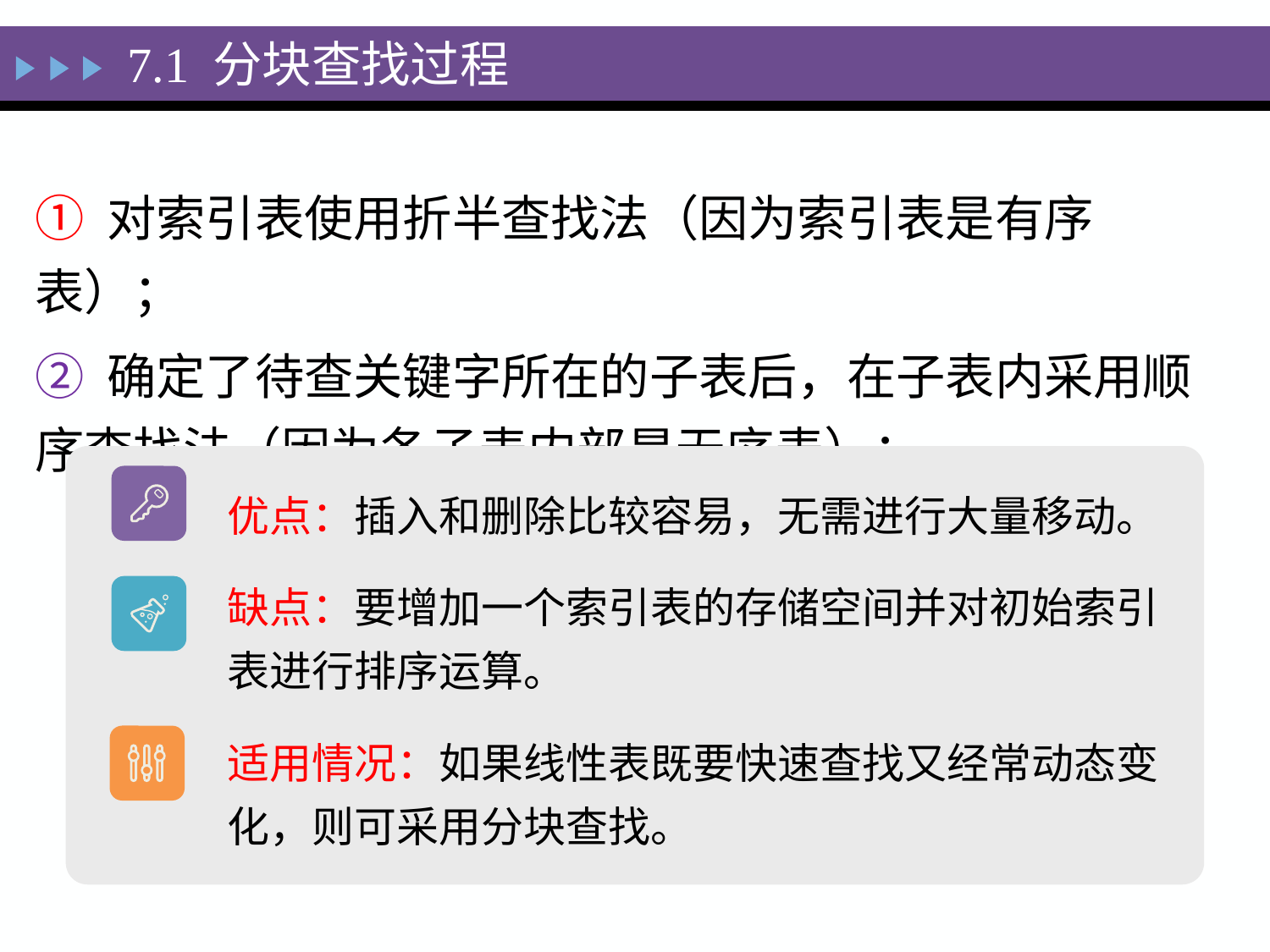

7.1 分块查找过程
① 对索引表使用折半查找法（因为索引表是有序表）；
② 确定了待查关键字所在的子表后，在子表内采用顺序查找法（因为各子表内部是无序表）；

优点：插入和删除比较容易，无需进行大量移动。
缺点：要增加一个索引表的存储空间并对初始索引表进行排序运算。
适用情况：如果线性表既要快速查找又经常动态变化，则可采用分块查找。